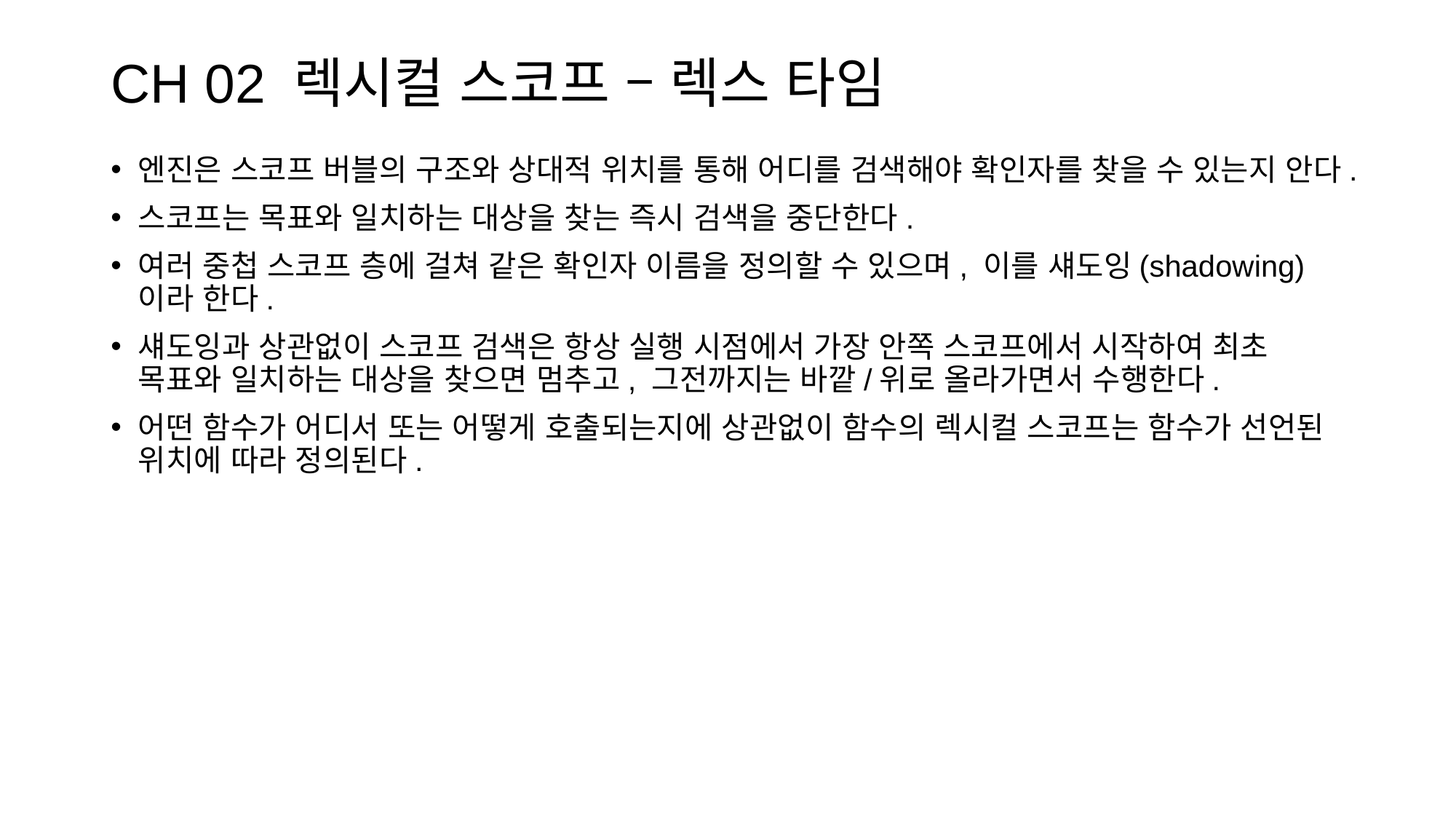

# CH 02 렉시컬 스코프 – 렉스 타임
엔진은 스코프 버블의 구조와 상대적 위치를 통해 어디를 검색해야 확인자를 찾을 수 있는지 안다.
스코프는 목표와 일치하는 대상을 찾는 즉시 검색을 중단한다.
여러 중첩 스코프 층에 걸쳐 같은 확인자 이름을 정의할 수 있으며, 이를 섀도잉(shadowing)이라 한다.
섀도잉과 상관없이 스코프 검색은 항상 실행 시점에서 가장 안쪽 스코프에서 시작하여 최초 목표와 일치하는 대상을 찾으면 멈추고, 그전까지는 바깥/위로 올라가면서 수행한다.
어떤 함수가 어디서 또는 어떻게 호출되는지에 상관없이 함수의 렉시컬 스코프는 함수가 선언된 위치에 따라 정의된다.